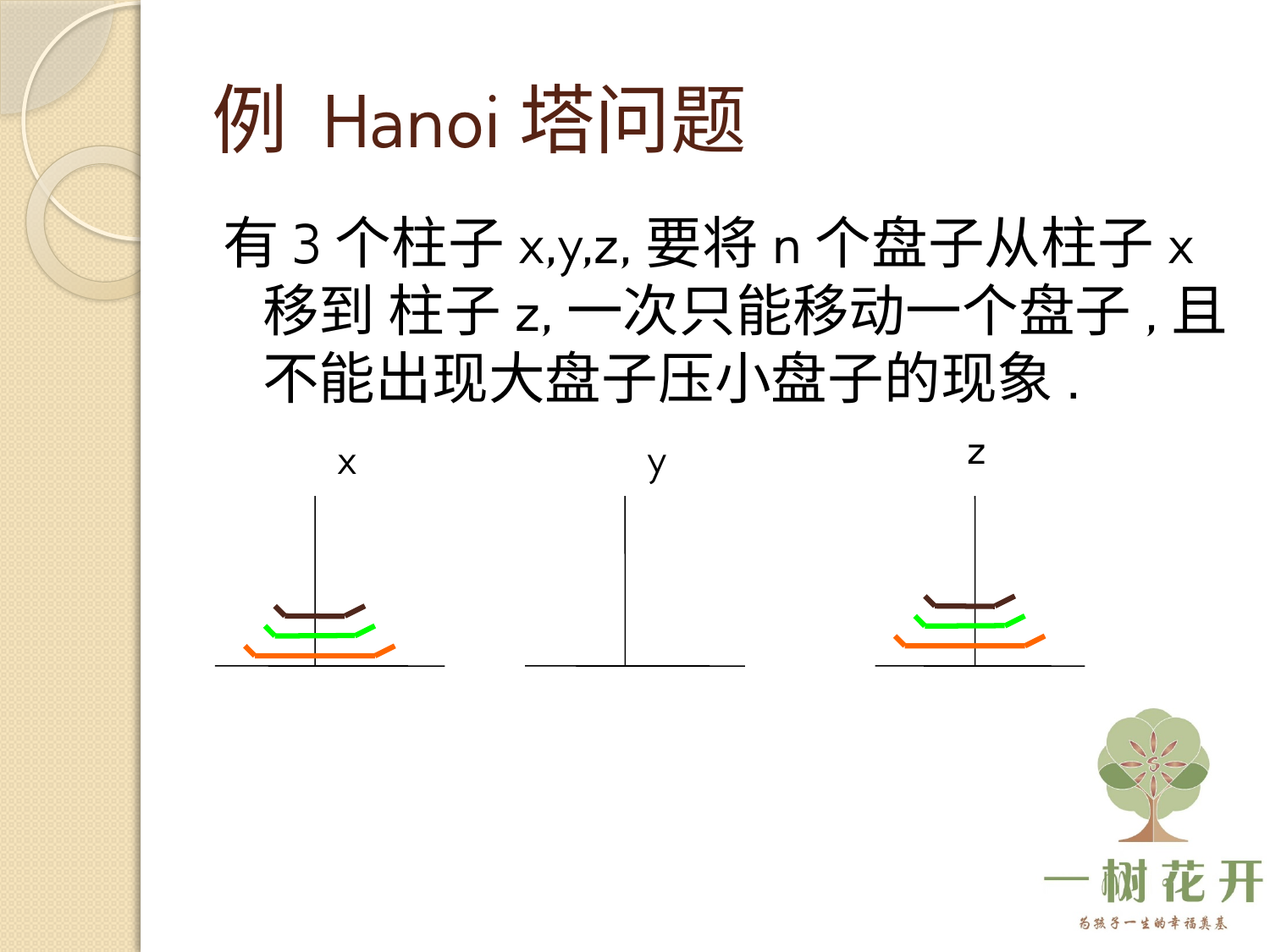

# 例 Hanoi塔问题
有3个柱子x,y,z,要将n个盘子从柱子x移到 柱子z,一次只能移动一个盘子,且不能出现大盘子压小盘子的现象.

z
x
y